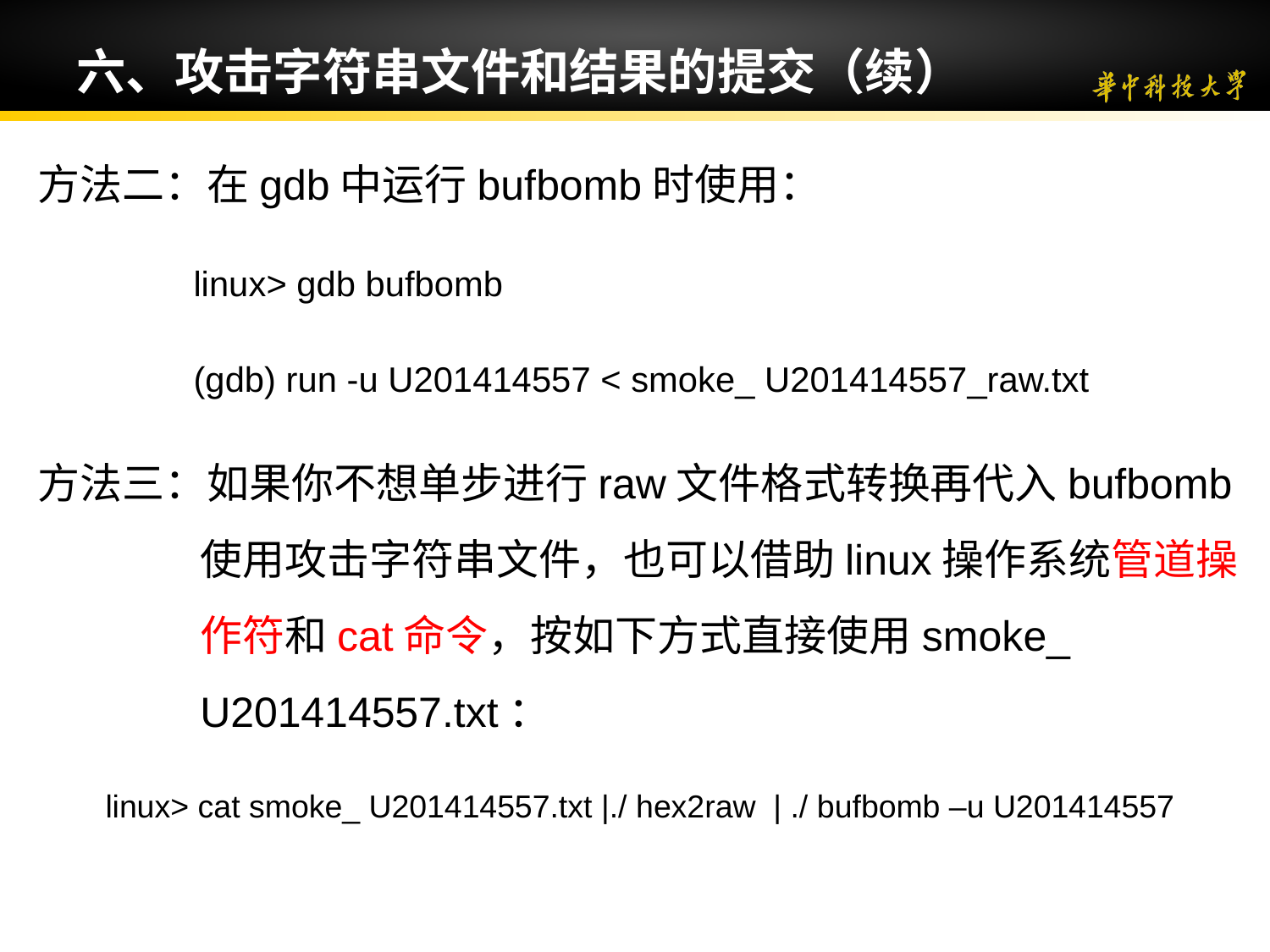

# 六、攻击字符串文件和结果的提交（续）
方法二：在gdb中运行bufbomb时使用：
                linux> gdb bufbomb
                (gdb) run -u U201414557 < smoke_ U201414557_raw.txt
方法三：如果你不想单步进行raw文件格式转换再代入bufbomb使用攻击字符串文件，也可以借助linux操作系统管道操作符和cat命令，按如下方式直接使用smoke_ U201414557.txt：
linux> cat smoke_ U201414557.txt |./ hex2raw  | ./ bufbomb –u U201414557